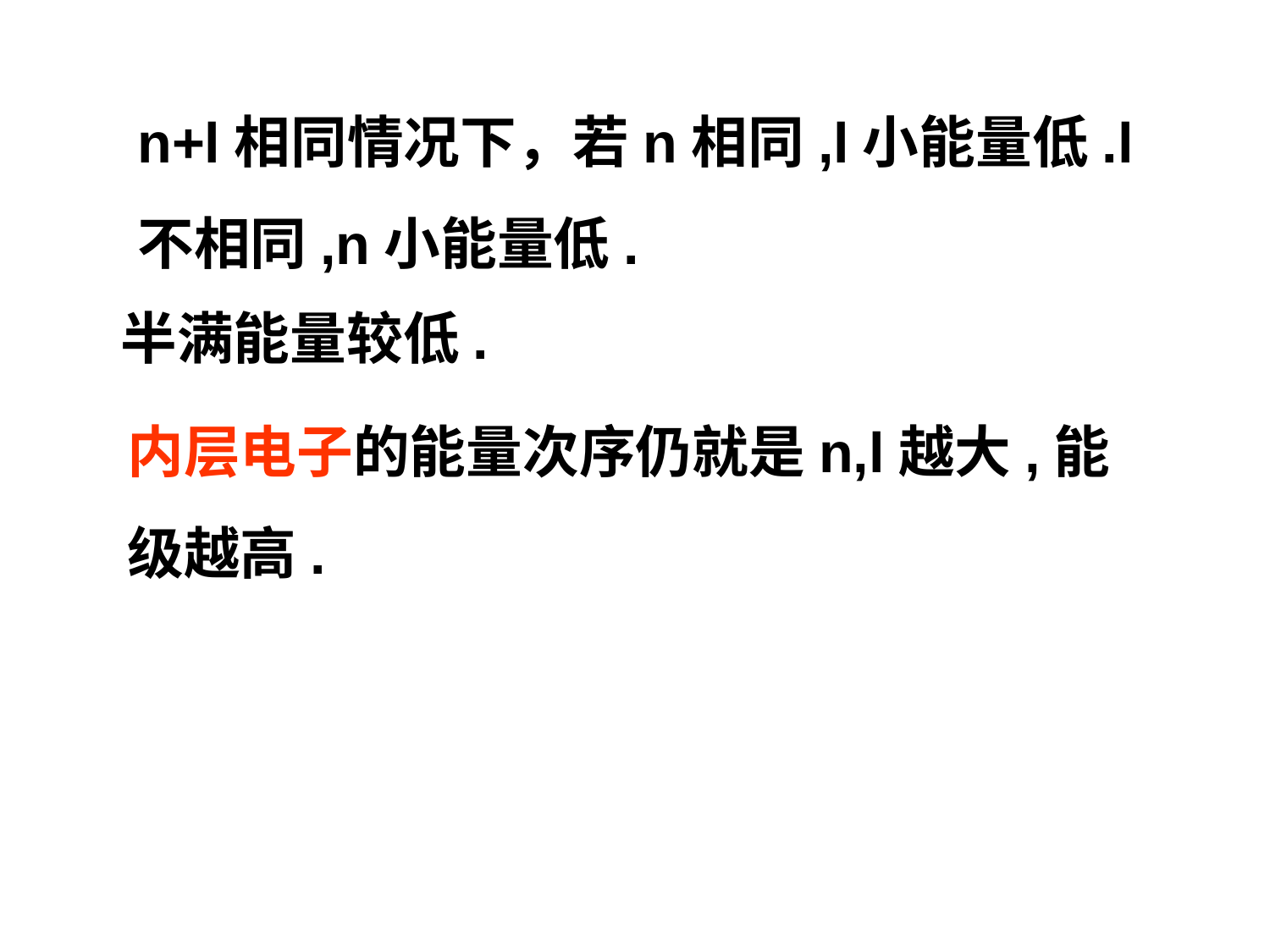

n+l相同情况下，若n相同,l小能量低.l不相同,n小能量低.
半满能量较低.
内层电子的能量次序仍就是n,l越大,能级越高.